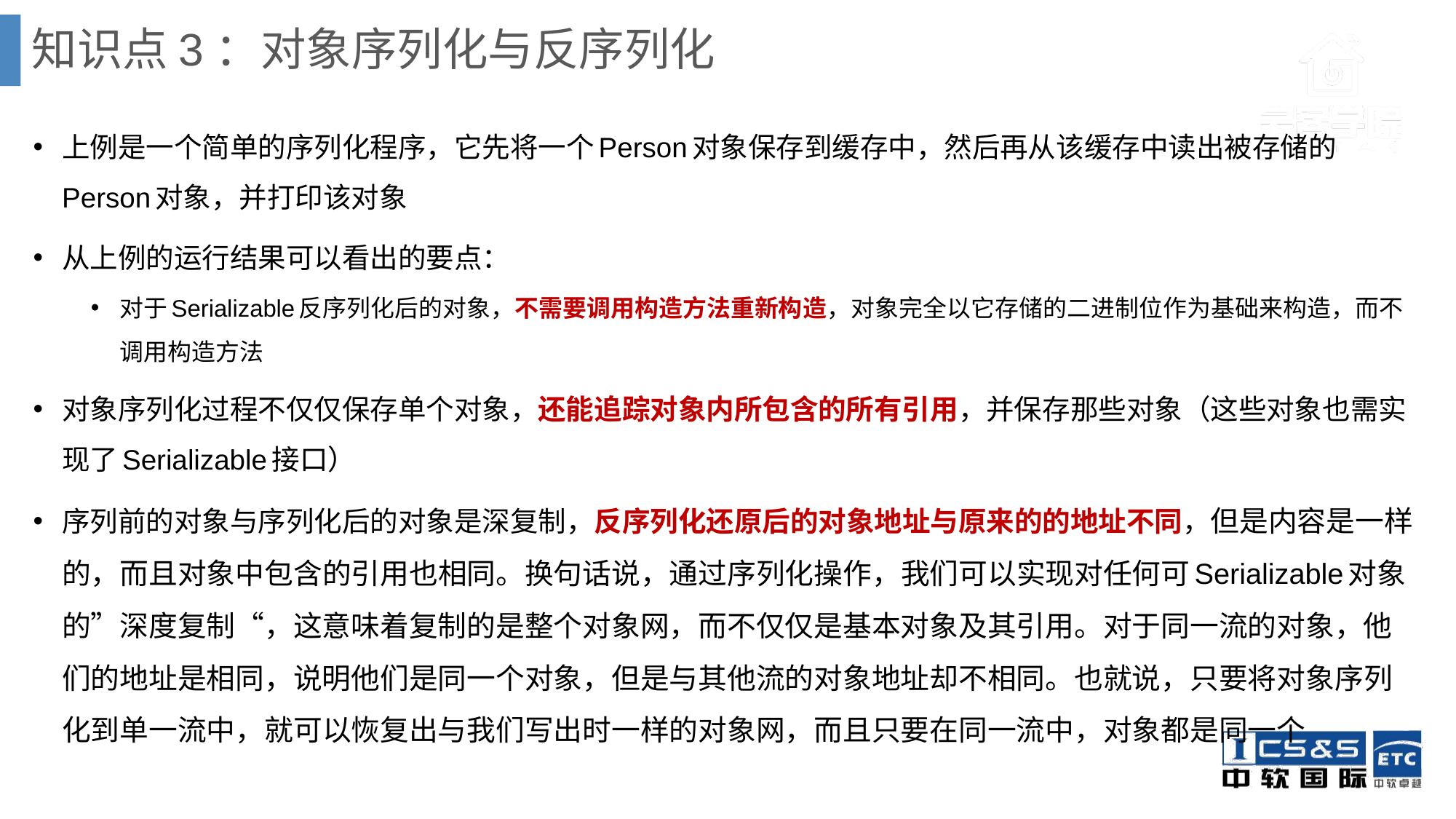

# 知识点3：对象序列化与反序列化
上例是一个简单的序列化程序，它先将一个Person对象保存到缓存中，然后再从该缓存中读出被存储的Person对象，并打印该对象
从上例的运行结果可以看出的要点：
对于Serializable反序列化后的对象，不需要调用构造方法重新构造，对象完全以它存储的二进制位作为基础来构造，而不调用构造方法
对象序列化过程不仅仅保存单个对象，还能追踪对象内所包含的所有引用，并保存那些对象（这些对象也需实现了Serializable接口）
序列前的对象与序列化后的对象是深复制，反序列化还原后的对象地址与原来的的地址不同，但是内容是一样的，而且对象中包含的引用也相同。换句话说，通过序列化操作，我们可以实现对任何可Serializable对象的”深度复制“，这意味着复制的是整个对象网，而不仅仅是基本对象及其引用。对于同一流的对象，他们的地址是相同，说明他们是同一个对象，但是与其他流的对象地址却不相同。也就说，只要将对象序列化到单一流中，就可以恢复出与我们写出时一样的对象网，而且只要在同一流中，对象都是同一个